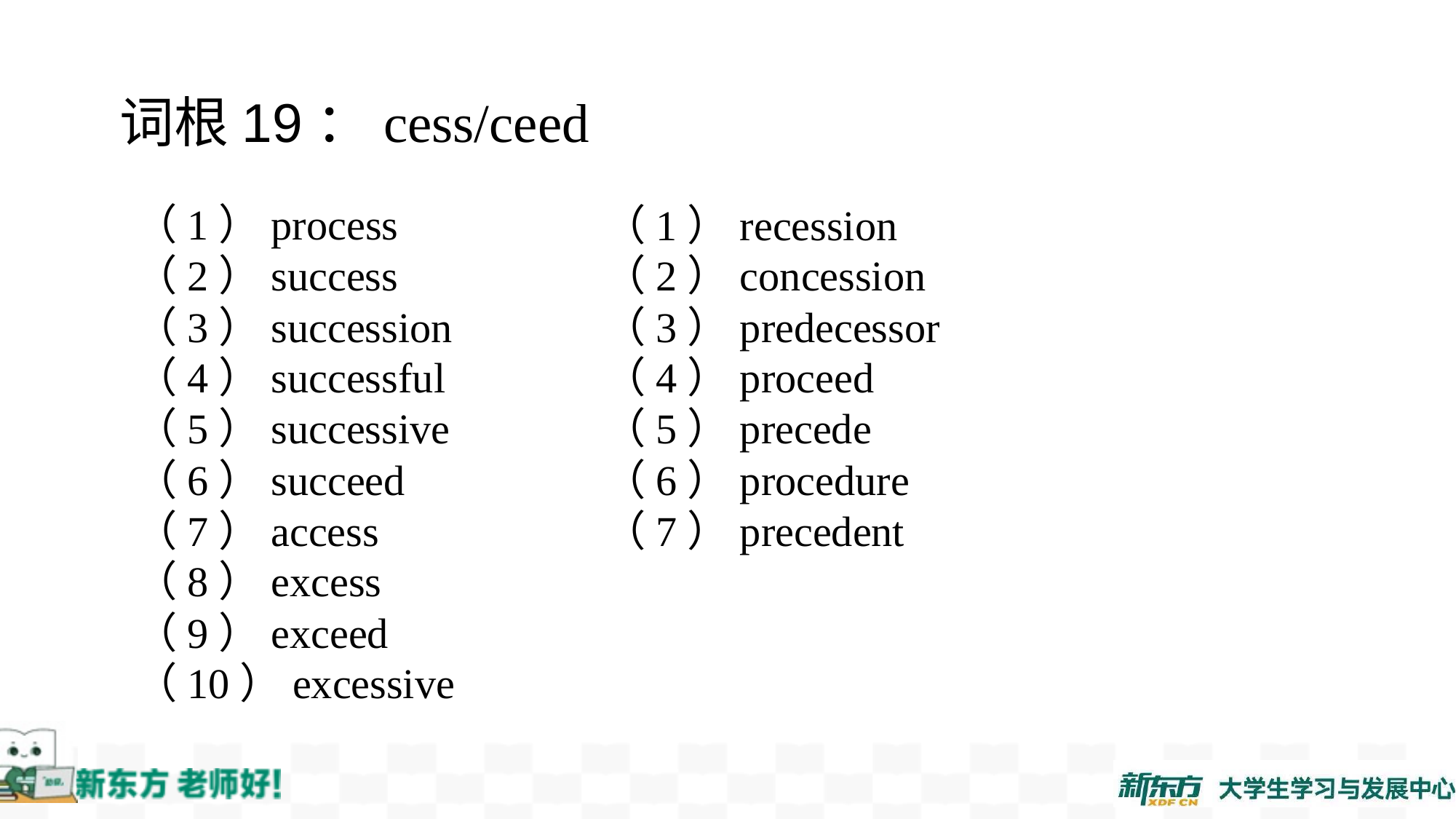

词根19：cess/ceed
（1）process
（2）success
（3）succession
（4）successful
（5）successive
（6）succeed
（7）access
（8）excess
（9）exceed
（10）excessive
（1）recession
（2）concession
（3）predecessor
（4）proceed
（5）precede
（6）procedure
（7）precedent